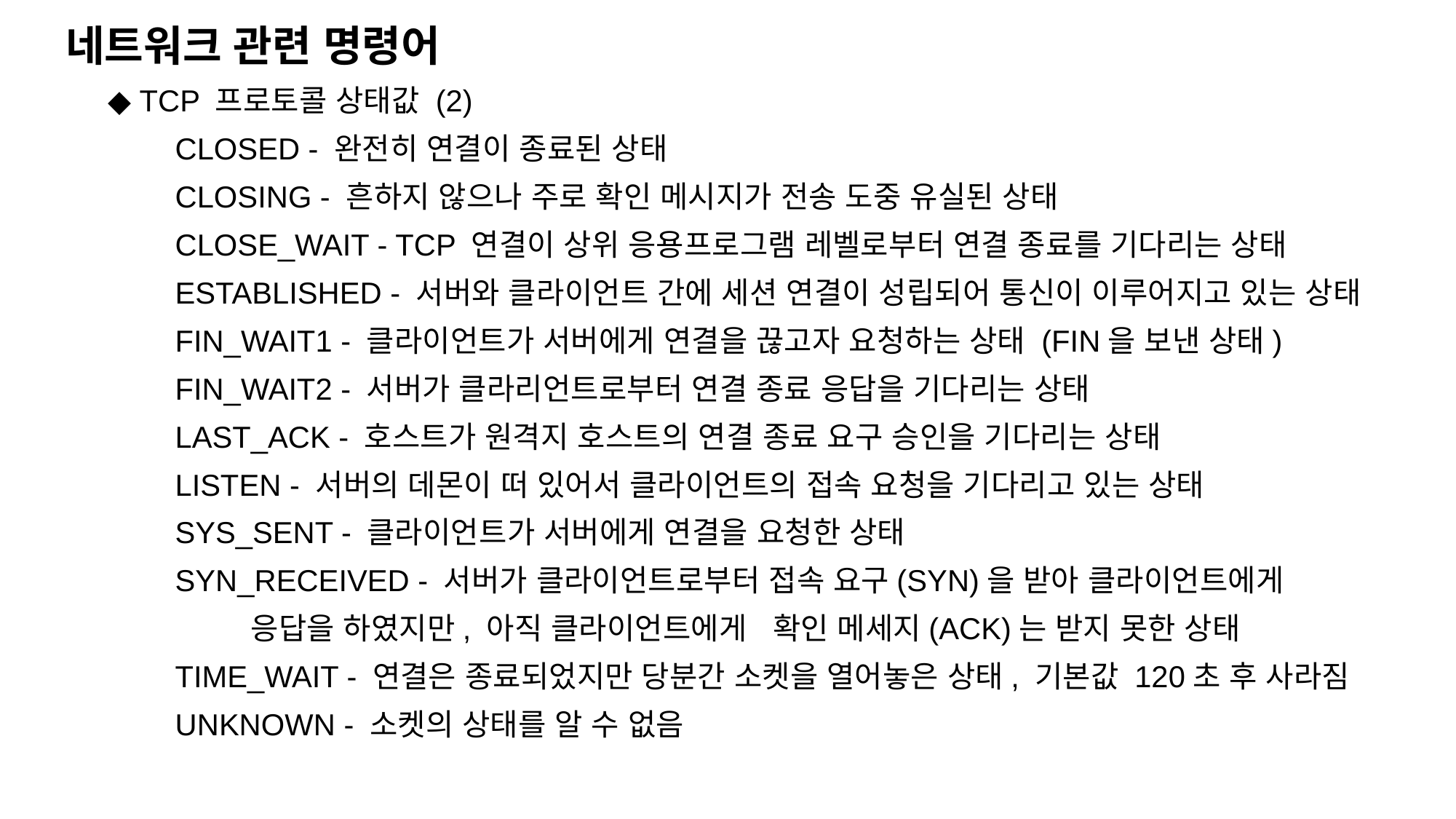

네트워크 관련 명령어
     ◆ TCP 프로토콜 상태값 (2)
	CLOSED - 완전히 연결이 종료된 상태
  	CLOSING - 흔하지 않으나 주로 확인 메시지가 전송 도중 유실된 상태
  	CLOSE_WAIT - TCP 연결이 상위 응용프로그램 레벨로부터 연결 종료를 기다리는 상태
  	ESTABLISHED - 서버와 클라이언트 간에 세션 연결이 성립되어 통신이 이루어지고 있는 상태
 	FIN_WAIT1 - 클라이언트가 서버에게 연결을 끊고자 요청하는 상태 (FIN을 보낸 상태)
 	FIN_WAIT2 - 서버가 클라리언트로부터 연결 종료 응답을 기다리는 상태
  	LAST_ACK - 호스트가 원격지 호스트의 연결 종료 요구 승인을 기다리는 상태
 	LISTEN - 서버의 데몬이 떠 있어서 클라이언트의 접속 요청을 기다리고 있는 상태
  	SYS_SENT - 클라이언트가 서버에게 연결을 요청한 상태
  	SYN_RECEIVED - 서버가 클라이언트로부터 접속 요구(SYN)을 받아 클라이언트에게
	        응답을 하였지만, 아직 클라이언트에게   확인 메세지(ACK)는 받지 못한 상태
  	TIME_WAIT - 연결은 종료되었지만 당분간 소켓을 열어놓은 상태, 기본값 120초 후 사라짐
  	UNKNOWN - 소켓의 상태를 알 수 없음